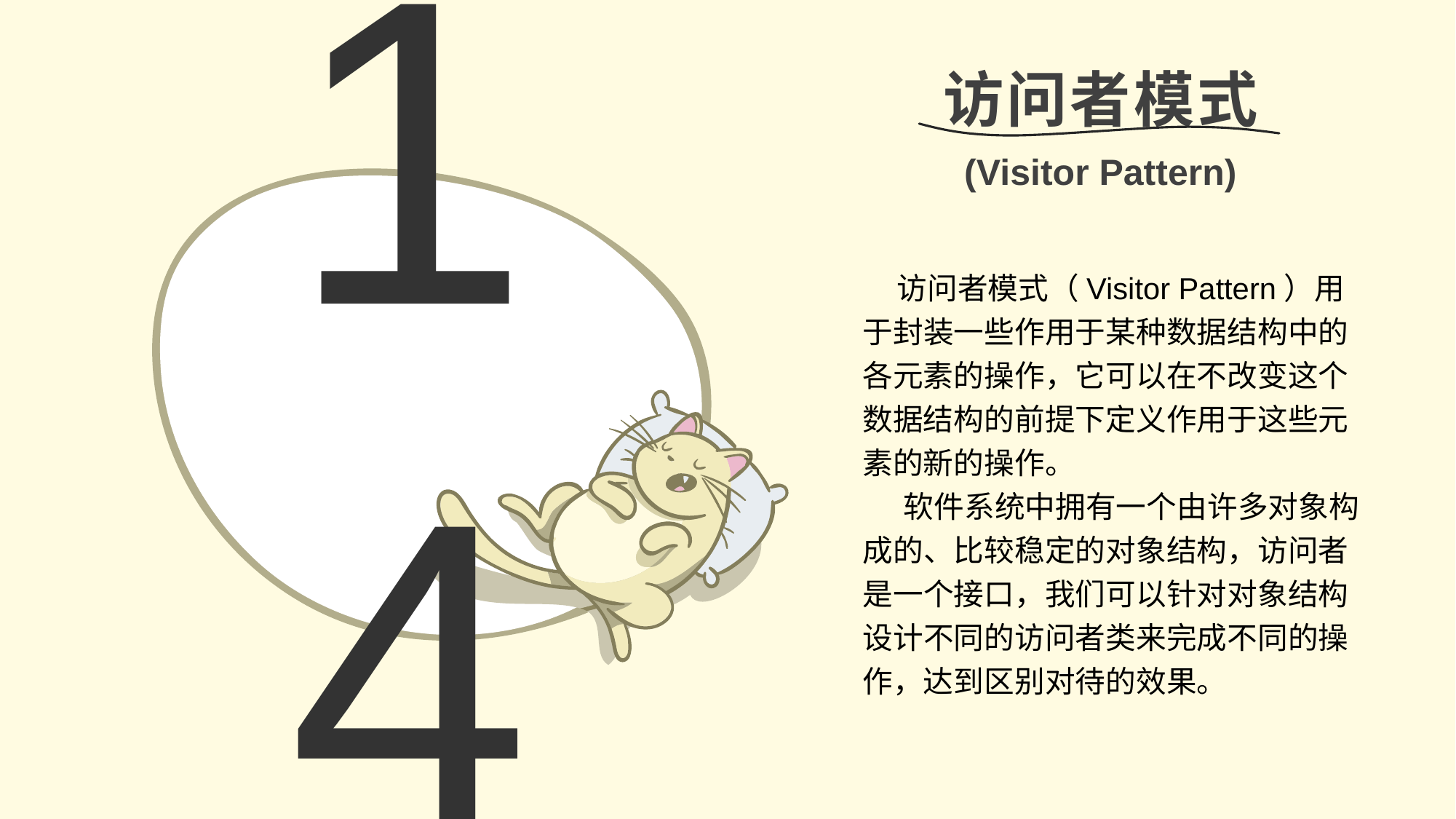

访问者模式

14

(Visitor Pattern)

    访问者模式（Visitor Pattern）用于封装一些作用于某种数据结构中的各元素的操作，它可以在不改变这个数据结构的前提下定义作用于这些元素的新的操作。
     软件系统中拥有一个由许多对象构成的、比较稳定的对象结构，访问者是一个接口，我们可以针对对象结构设计不同的访问者类来完成不同的操作，达到区别对待的效果。